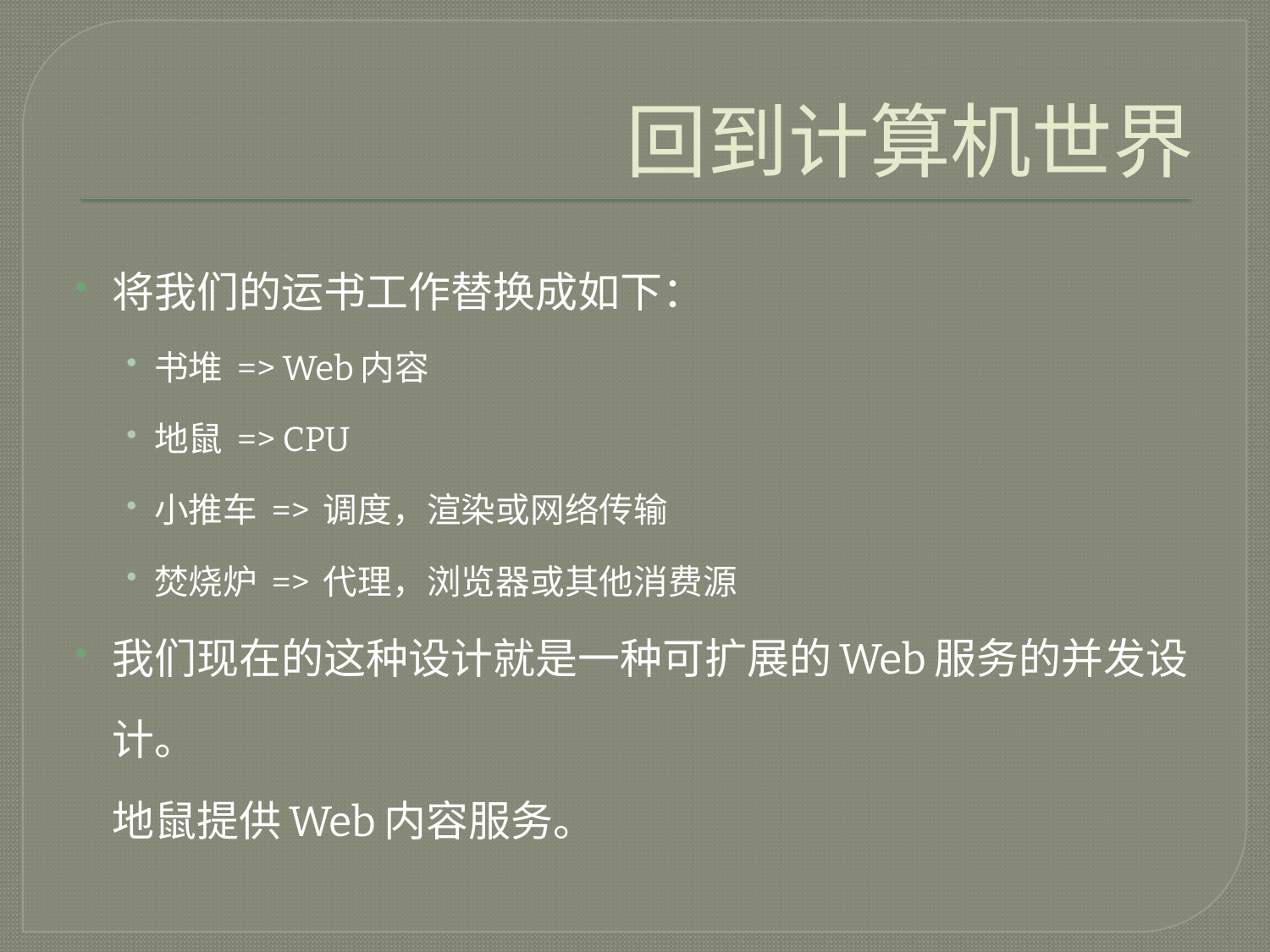

# 回到计算机世界
将我们的运书工作替换成如下：
书堆 => Web内容
地鼠 => CPU
小推车 => 调度，渲染或网络传输
焚烧炉 => 代理，浏览器或其他消费源
我们现在的这种设计就是一种可扩展的Web服务的并发设计。
地鼠提供Web内容服务。